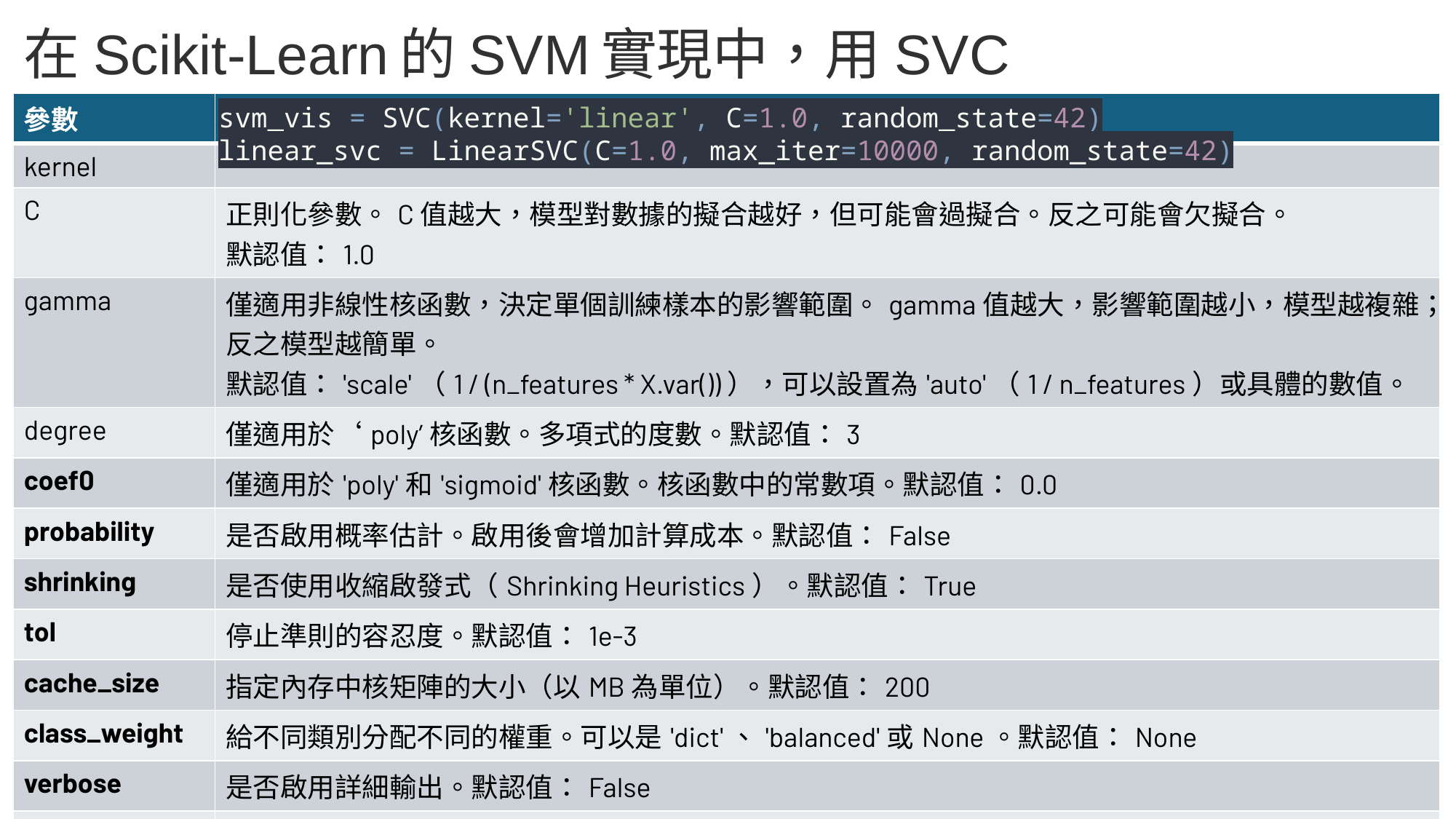

在Scikit-Learn的SVM實現中，用SVC
| 參數 |  |
| --- | --- |
| kernel |  |
| C | 正則化參數。C值越大，模型對數據的擬合越好，但可能會過擬合。反之可能會欠擬合。 默認值：1.0 |
| gamma | 僅適用非線性核函數，決定單個訓練樣本的影響範圍。gamma值越大，影響範圍越小，模型越複雜；反之模型越簡單。 默認值：'scale'（1 / (n\_features \* X.var())），可以設置為'auto'（1 / n\_features）或具體的數值。 |
| degree | 僅適用於‘poly’核函數。多項式的度數。默認值：3 |
| coef0 | 僅適用於'poly'和'sigmoid'核函數。核函數中的常數項。默認值：0.0 |
| probability | 是否啟用概率估計。啟用後會增加計算成本。默認值：False |
| shrinking | 是否使用收縮啟發式（Shrinking Heuristics）。默認值：True |
| tol | 停止準則的容忍度。默認值：1e-3 |
| cache\_size | 指定內存中核矩陣的大小（以MB為單位）。默認值：200 |
| class\_weight | 給不同類別分配不同的權重。可以是'dict'、'balanced'或None。默認值：None |
| verbose | 是否啟用詳細輸出。默認值：False |
| max\_iter | 最大迭代次數。-1表示無限制。默認值：-1 |
| random\_state | 隨機數生成器的種子，用於重現結果。默認值：None |
svm_vis = SVC(kernel='linear', C=1.0, random_state=42)
linear_svc = LinearSVC(C=1.0, max_iter=10000, random_state=42)